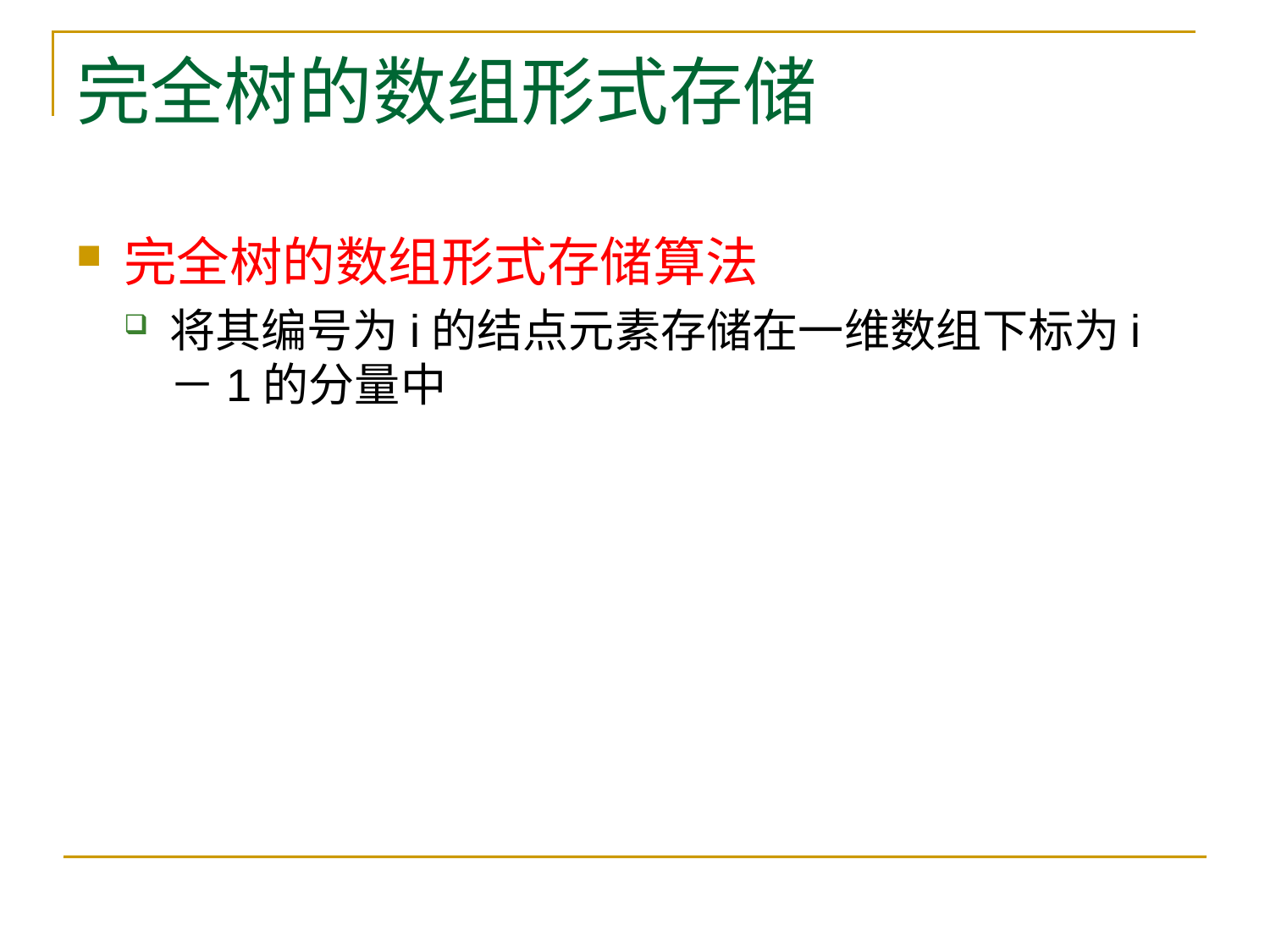

# 完全树的数组形式存储
完全树的数组形式存储算法
将其编号为i的结点元素存储在一维数组下标为i－1的分量中